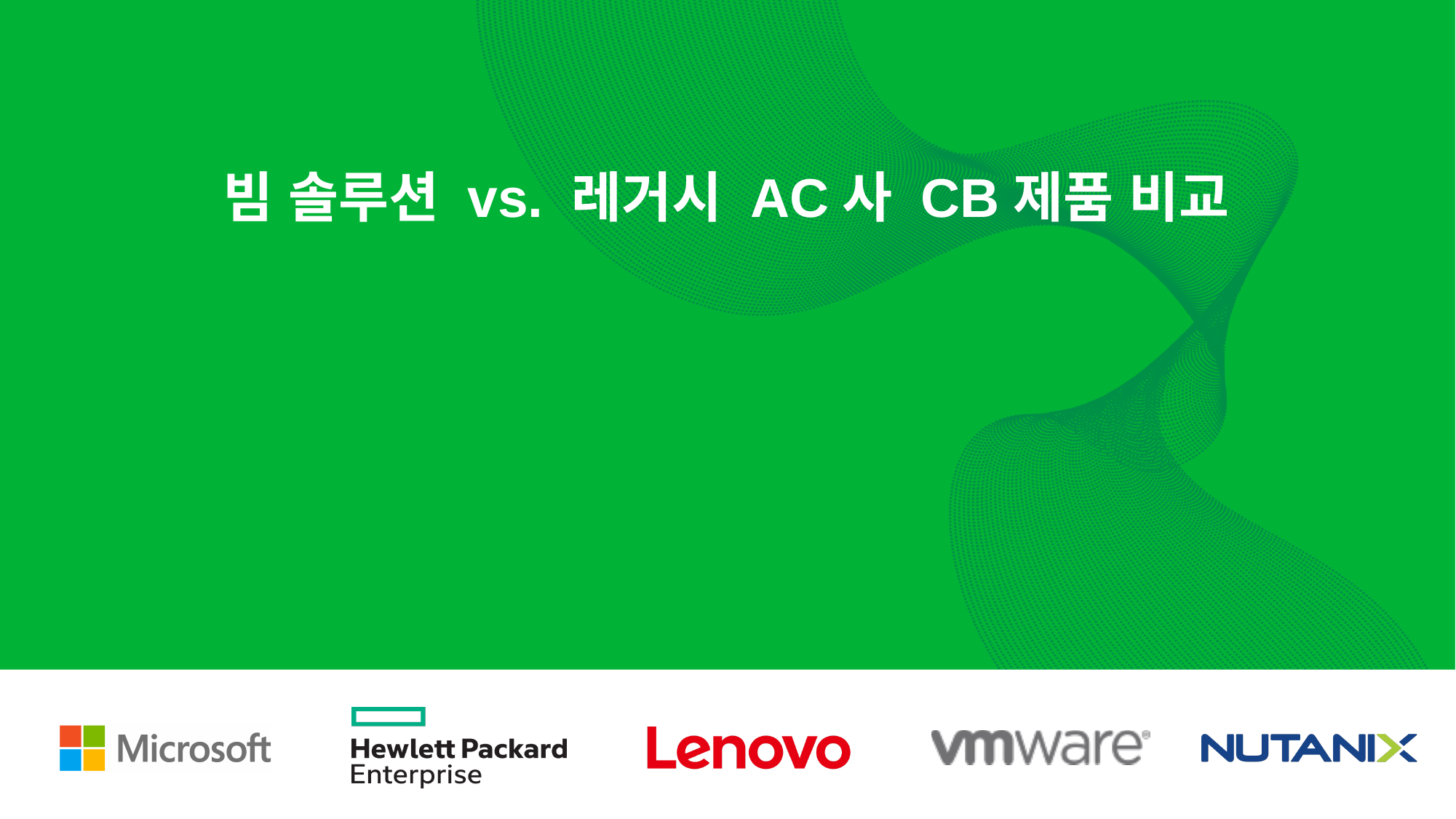

빔 솔루션 vs. 레거시 AC사 CB제품 비교